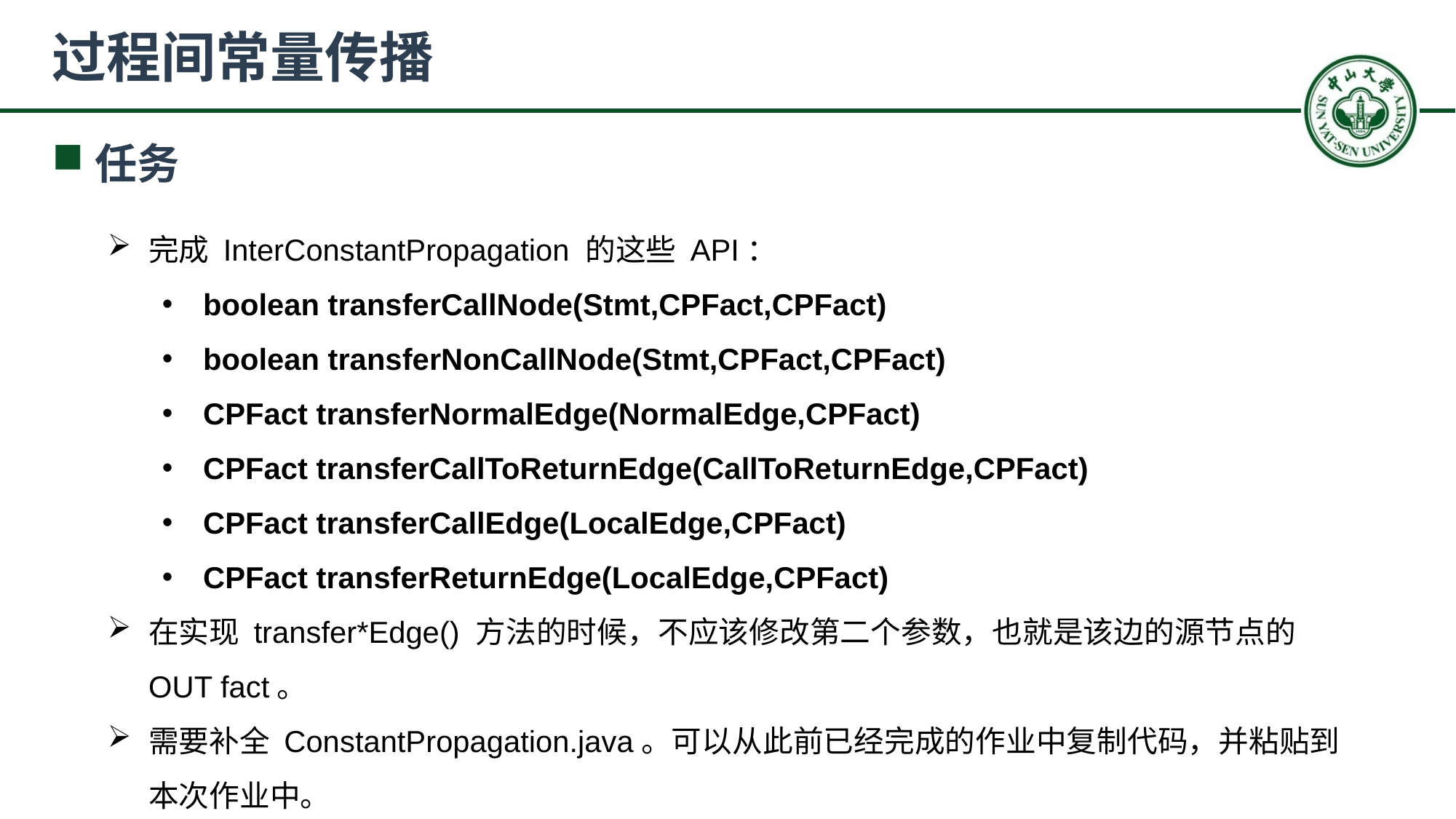

# 过程间常量传播
任务
完成 InterConstantPropagation 的这些 API：
boolean transferCallNode(Stmt,CPFact,CPFact)
boolean transferNonCallNode(Stmt,CPFact,CPFact)
CPFact transferNormalEdge(NormalEdge,CPFact)
CPFact transferCallToReturnEdge(CallToReturnEdge,CPFact)
CPFact transferCallEdge(LocalEdge,CPFact)
CPFact transferReturnEdge(LocalEdge,CPFact)
在实现 transfer*Edge() 方法的时候，不应该修改第二个参数，也就是该边的源节点的 OUT fact。
需要补全 ConstantPropagation.java。可以从此前已经完成的作业中复制代码，并粘贴到本次作业中。